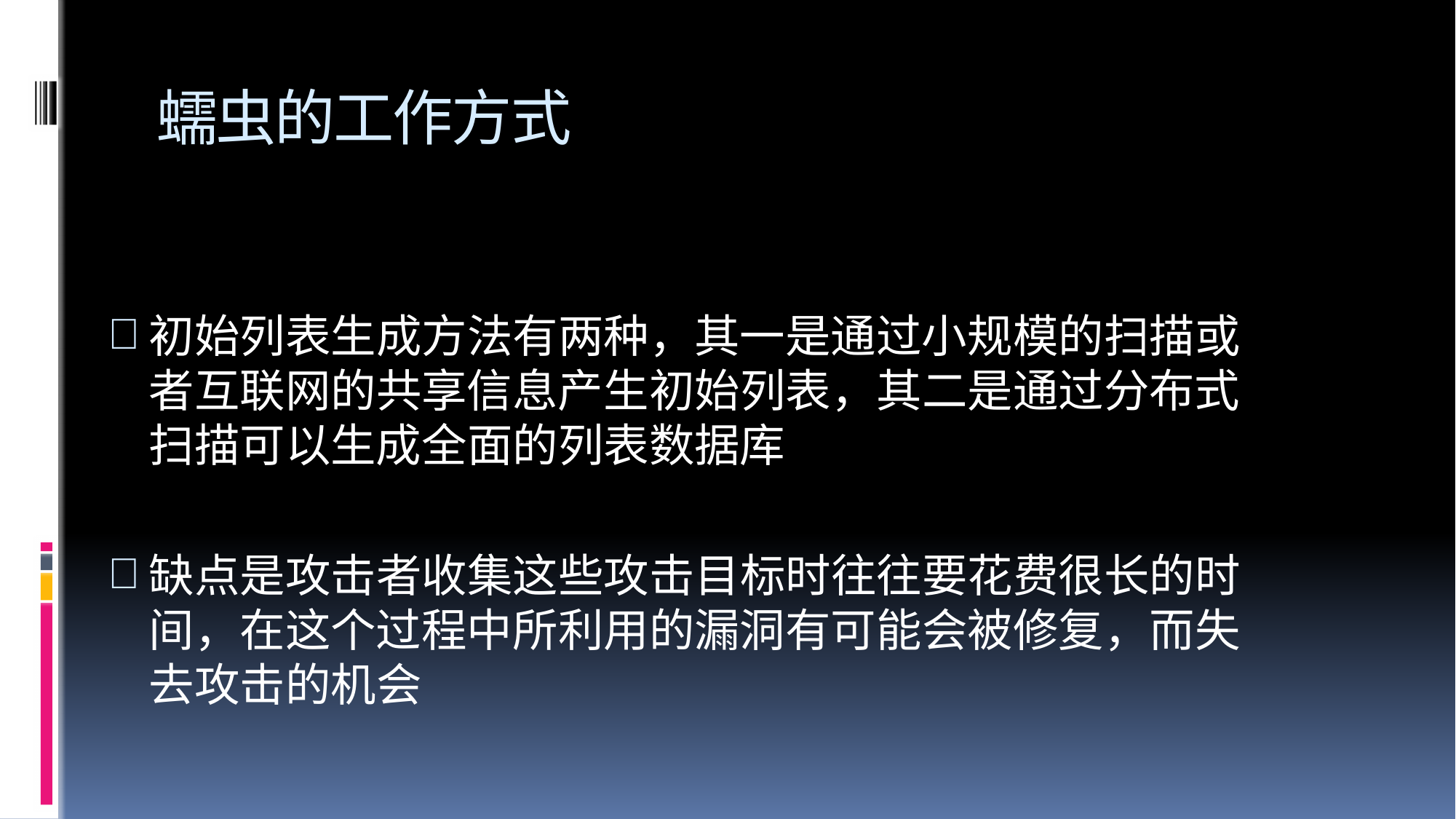

# 蠕虫的工作方式

初始列表生成方法有两种，其一是通过小规模的扫描或者互联网的共享信息产生初始列表，其二是通过分布式扫描可以生成全面的列表数据库

缺点是攻击者收集这些攻击目标时往往要花费很长的时间，在这个过程中所利用的漏洞有可能会被修复，而失去攻击的机会